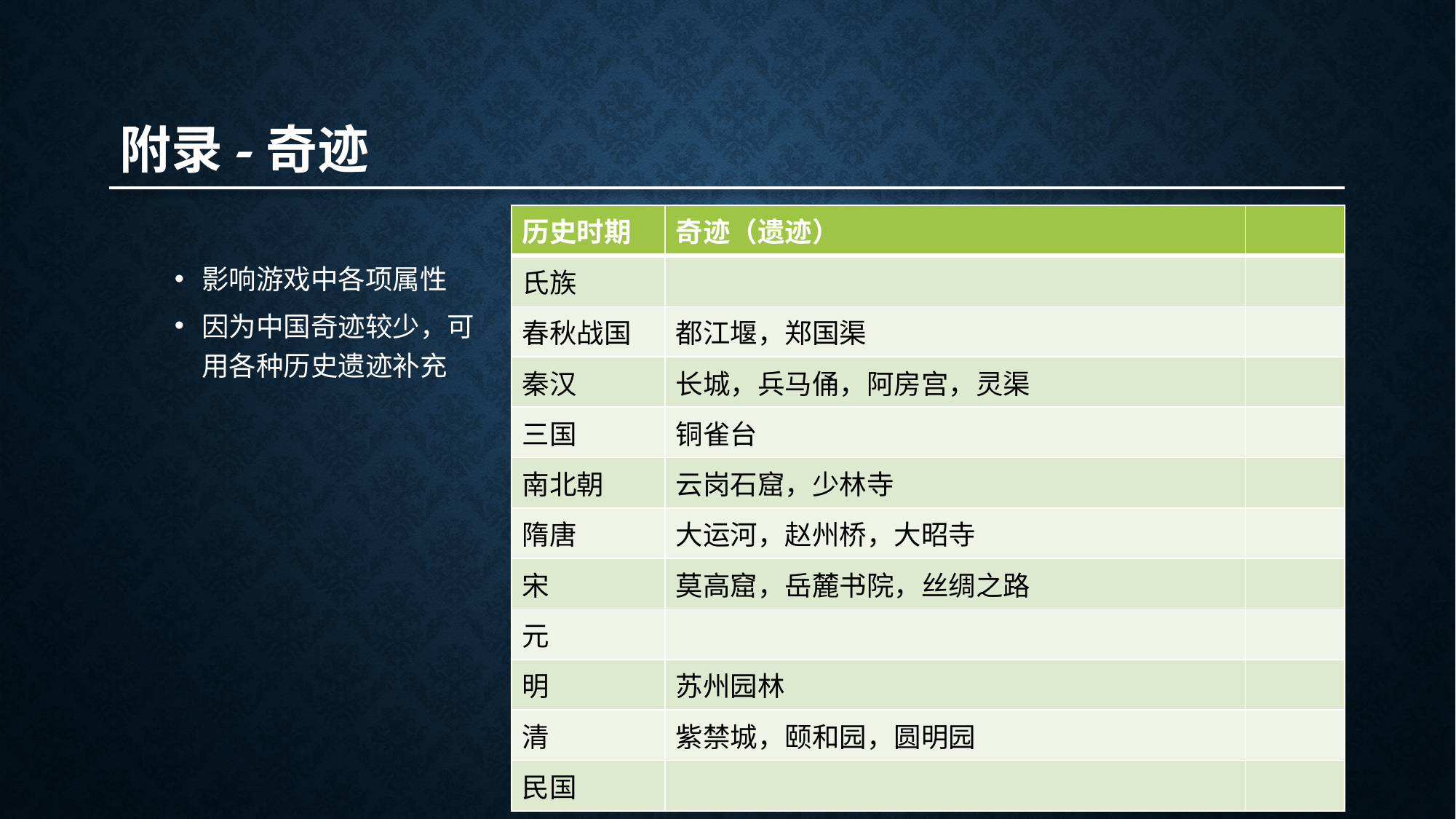

# 附录-奇迹
| 历史时期 | 奇迹（遗迹） |  |
| --- | --- | --- |
| 氏族 |  |  |
| 春秋战国 | 都江堰，郑国渠 |  |
| 秦汉 | 长城，兵马俑，阿房宫，灵渠 |  |
| 三国 | 铜雀台 |  |
| 南北朝 | 云岗石窟，少林寺 |  |
| 隋唐 | 大运河，赵州桥，大昭寺 |  |
| 宋 | 莫高窟，岳麓书院，丝绸之路 |  |
| 元 |  |  |
| 明 | 苏州园林 |  |
| 清 | 紫禁城，颐和园，圆明园 |  |
| 民国 |  |  |
影响游戏中各项属性
因为中国奇迹较少，可用各种历史遗迹补充